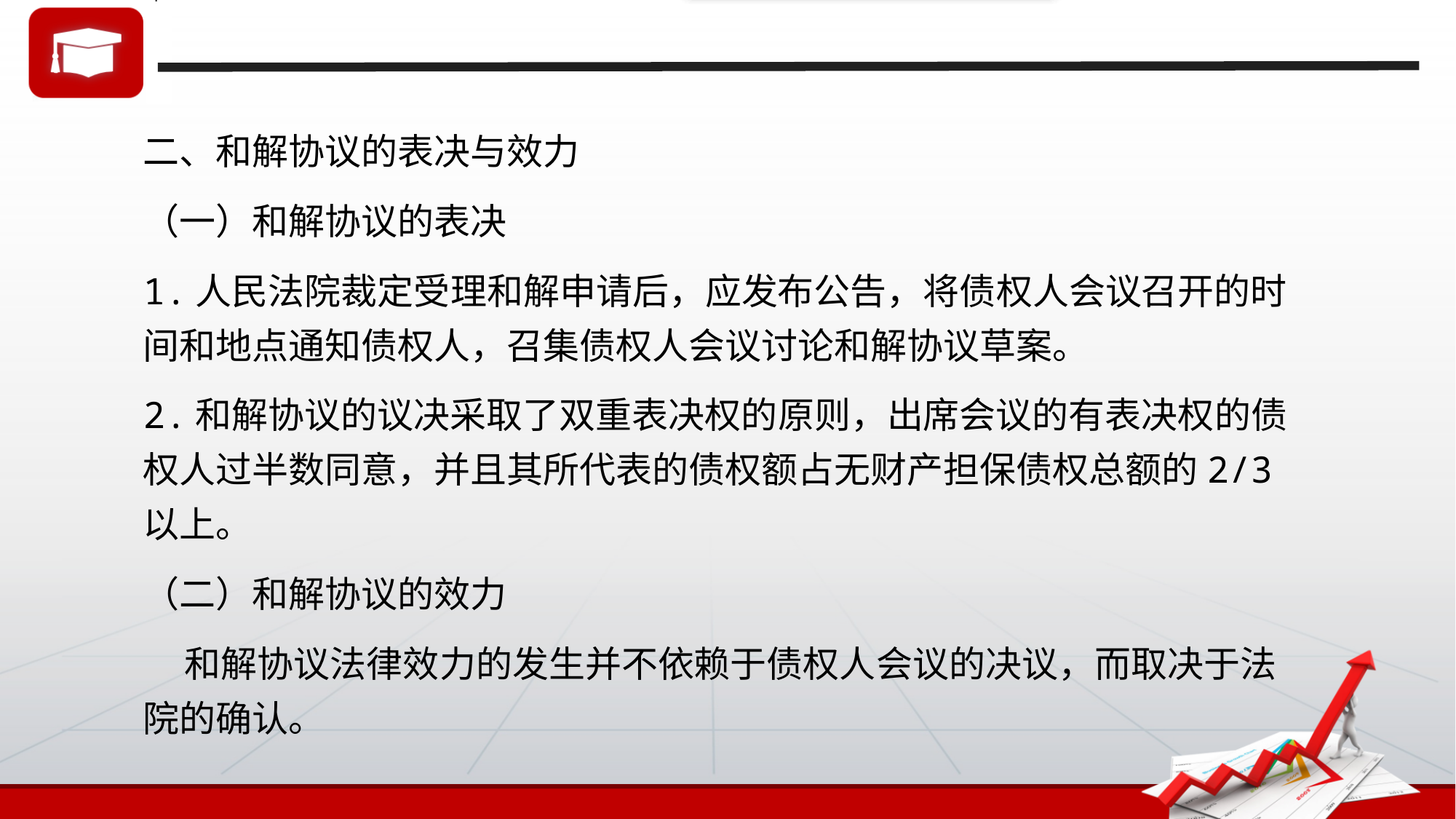

二、和解协议的表决与效力
（一）和解协议的表决
1.人民法院裁定受理和解申请后，应发布公告，将债权人会议召开的时间和地点通知债权人，召集债权人会议讨论和解协议草案。
2.和解协议的议决采取了双重表决权的原则，出席会议的有表决权的债权人过半数同意，并且其所代表的债权额占无财产担保债权总额的2/3以上。
（二）和解协议的效力
    和解协议法律效力的发生并不依赖于债权人会议的决议，而取决于法院的确认。